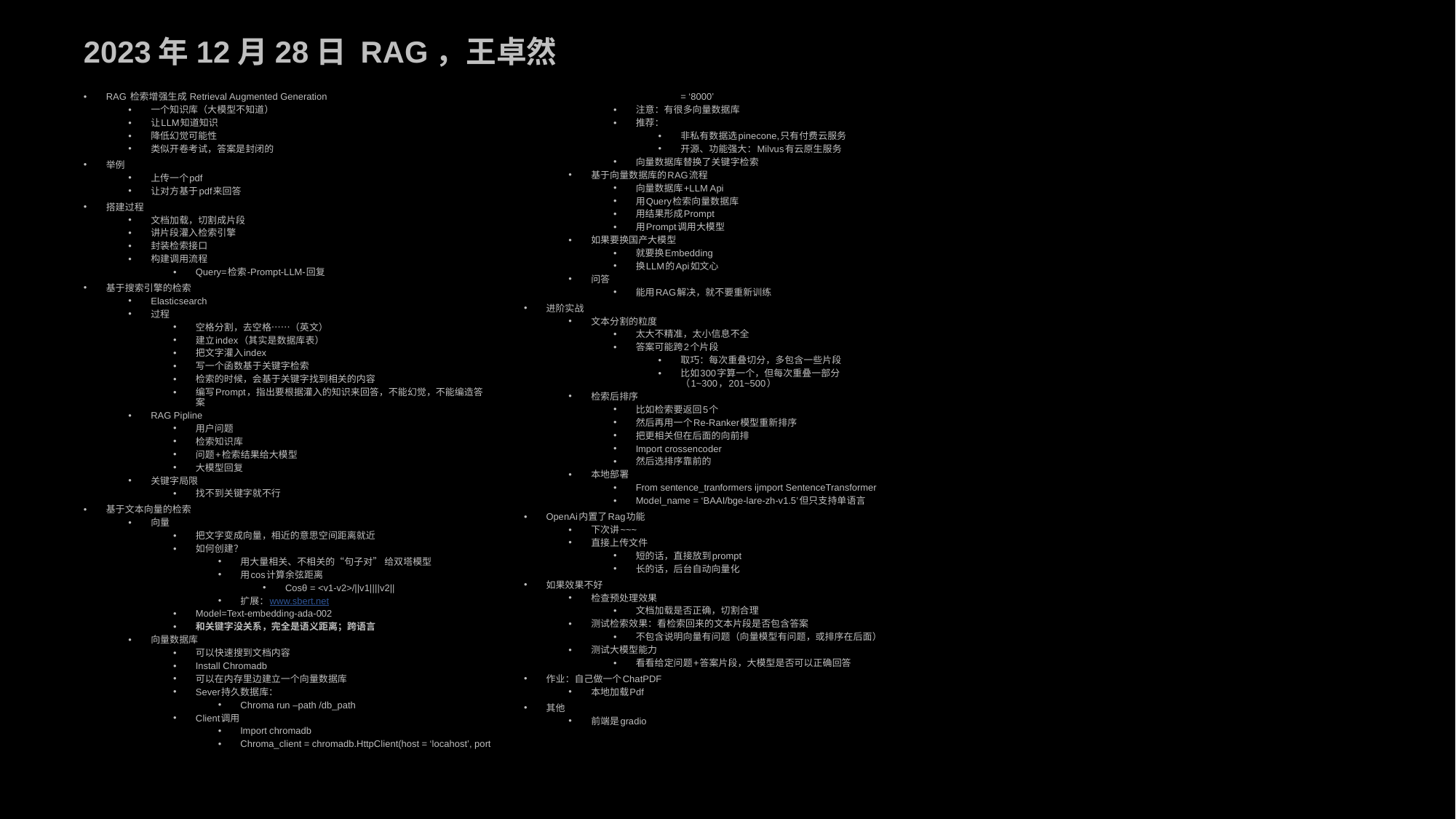

# 2023年12月28日 RAG，王卓然
RAG 检索增强生成 Retrieval Augmented Generation
一个知识库（大模型不知道）
让LLM知道知识
降低幻觉可能性
类似开卷考试，答案是封闭的
举例
上传一个pdf
让对方基于pdf来回答
搭建过程
文档加载，切割成片段
讲片段灌入检索引擎
封装检索接口
构建调用流程
Query=检索-Prompt-LLM-回复
基于搜索引擎的检索
Elasticsearch
过程
空格分割，去空格……（英文）
建立index（其实是数据库表）
把文字灌入index
写一个函数基于关键字检索
检索的时候，会基于关键字找到相关的内容
编写Prompt，指出要根据灌入的知识来回答，不能幻觉，不能编造答案
RAG Pipline
用户问题
检索知识库
问题+检索结果给大模型
大模型回复
关键字局限
找不到关键字就不行
基于文本向量的检索
向量
把文字变成向量，相近的意思空间距离就近
如何创建？
用大量相关、不相关的“句子对” 给双塔模型
用cos计算余弦距离
Cosθ = <v1-v2>/||v1||||v2||
扩展：www.sbert.net
Model=Text-embedding-ada-002
和关键字没关系，完全是语义距离；跨语言
向量数据库
可以快速搜到文档内容
Install Chromadb
可以在内存里边建立一个向量数据库
Sever持久数据库：
Chroma run –path /db_path
Client调用
Import chromadb
Chroma_client = chromadb.HttpClient(host = ‘locahost’, port = ‘8000’
注意：有很多向量数据库
推荐：
非私有数据选pinecone,只有付费云服务
开源、功能强大：Milvus有云原生服务
向量数据库替换了关键字检索
基于向量数据库的RAG流程
向量数据库+LLM Api
用Query检索向量数据库
用结果形成Prompt
用Prompt调用大模型
如果要换国产大模型
就要换Embedding
换LLM的Api如文心
问答
能用RAG解决，就不要重新训练
进阶实战
文本分割的粒度
太大不精准，太小信息不全
答案可能跨2个片段
取巧：每次重叠切分，多包含一些片段
比如300字算一个，但每次重叠一部分（1~300，201~500）
检索后排序
比如检索要返回5个
然后再用一个Re-Ranker模型重新排序
把更相关但在后面的向前排
Import crossencoder
然后选排序靠前的
本地部署
From sentence_tranformers ijmport SentenceTransformer
Model_name = ‘BAAI/bge-lare-zh-v1.5’但只支持单语言
OpenAi内置了Rag功能
下次讲~~~
直接上传文件
短的话，直接放到prompt
长的话，后台自动向量化
如果效果不好
检查预处理效果
文档加载是否正确，切割合理
测试检索效果：看检索回来的文本片段是否包含答案
不包含说明向量有问题（向量模型有问题，或排序在后面）
测试大模型能力
看看给定问题+答案片段，大模型是否可以正确回答
作业：自己做一个ChatPDF
本地加载Pdf
其他
前端是gradio